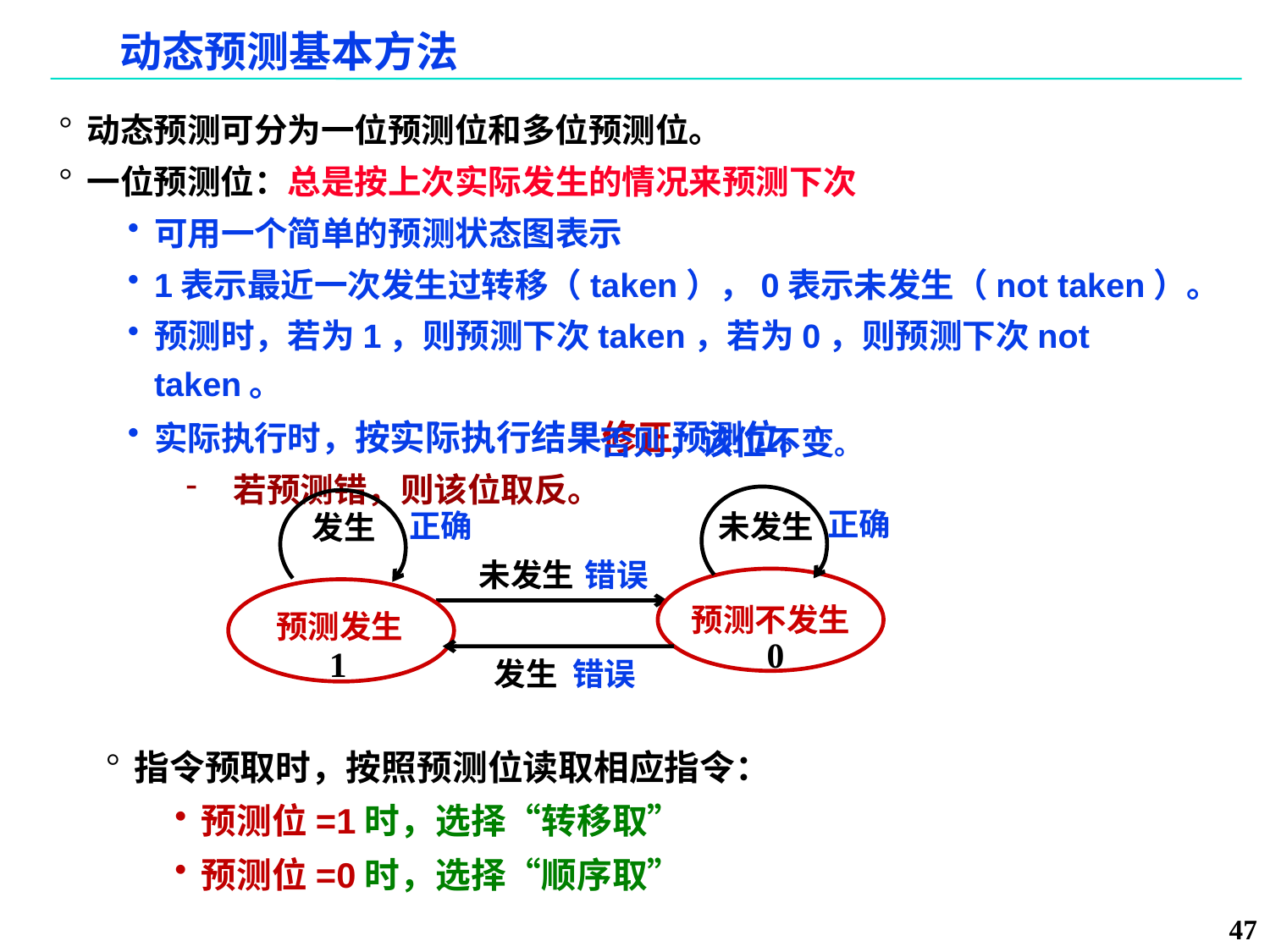

# 动态预测基本方法
动态预测可分为一位预测位和多位预测位。
一位预测位：总是按上次实际发生的情况来预测下次
可用一个简单的预测状态图表示
1表示最近一次发生过转移（taken），0表示未发生（not taken）。
预测时，若为1，则预测下次taken，若为0，则预测下次not taken。
实际执行时，按实际执行结果修正预测位。
若预测错，则该位取反。
否则，该位不变。

正确
未发生

发生
正确
未发生
错误

预测不发生
0

预测发生
1

   发生
错误
指令预取时，按照预测位读取相应指令：
预测位=1时，选择“转移取”
预测位=0时，选择“顺序取”